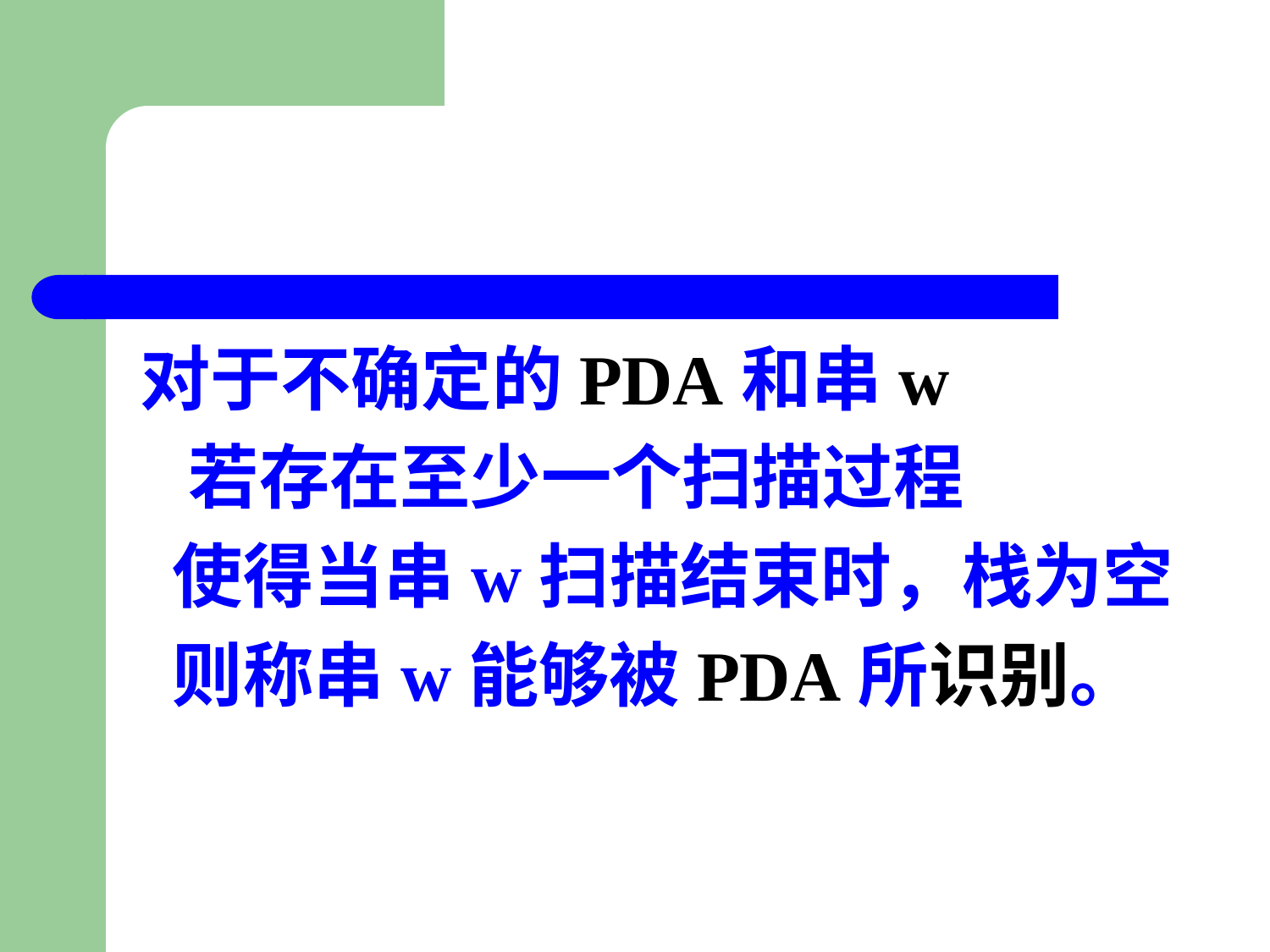

#
对于不确定的PDA和串w
  若存在至少一个扫描过程
 使得当串w扫描结束时，栈为空
 则称串w能够被PDA所识别。